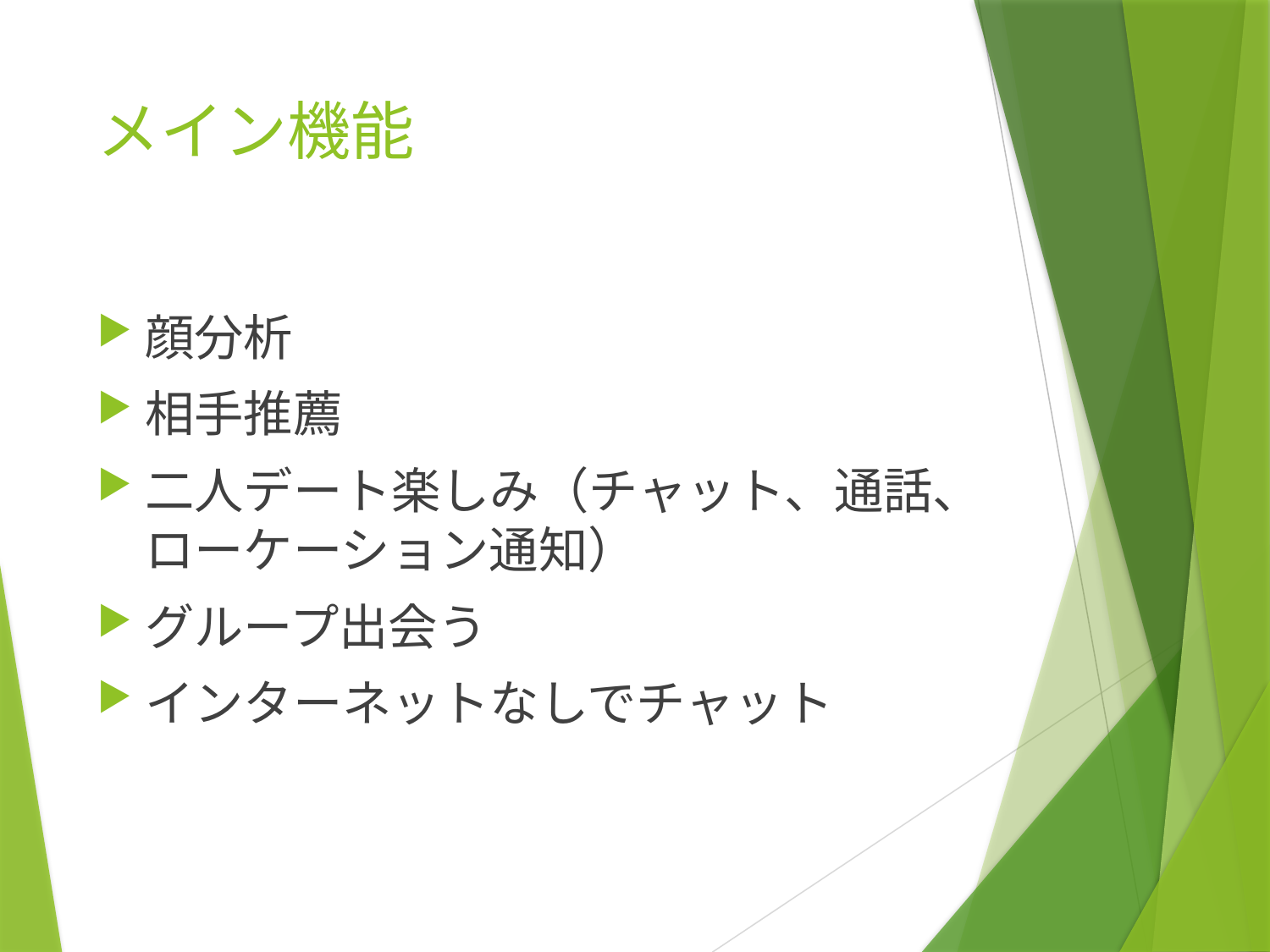

# メイン機能
顔分析
相手推薦
二人デート楽しみ（チャット、通話、ローケーション通知）
グループ出会う
インターネットなしでチャット